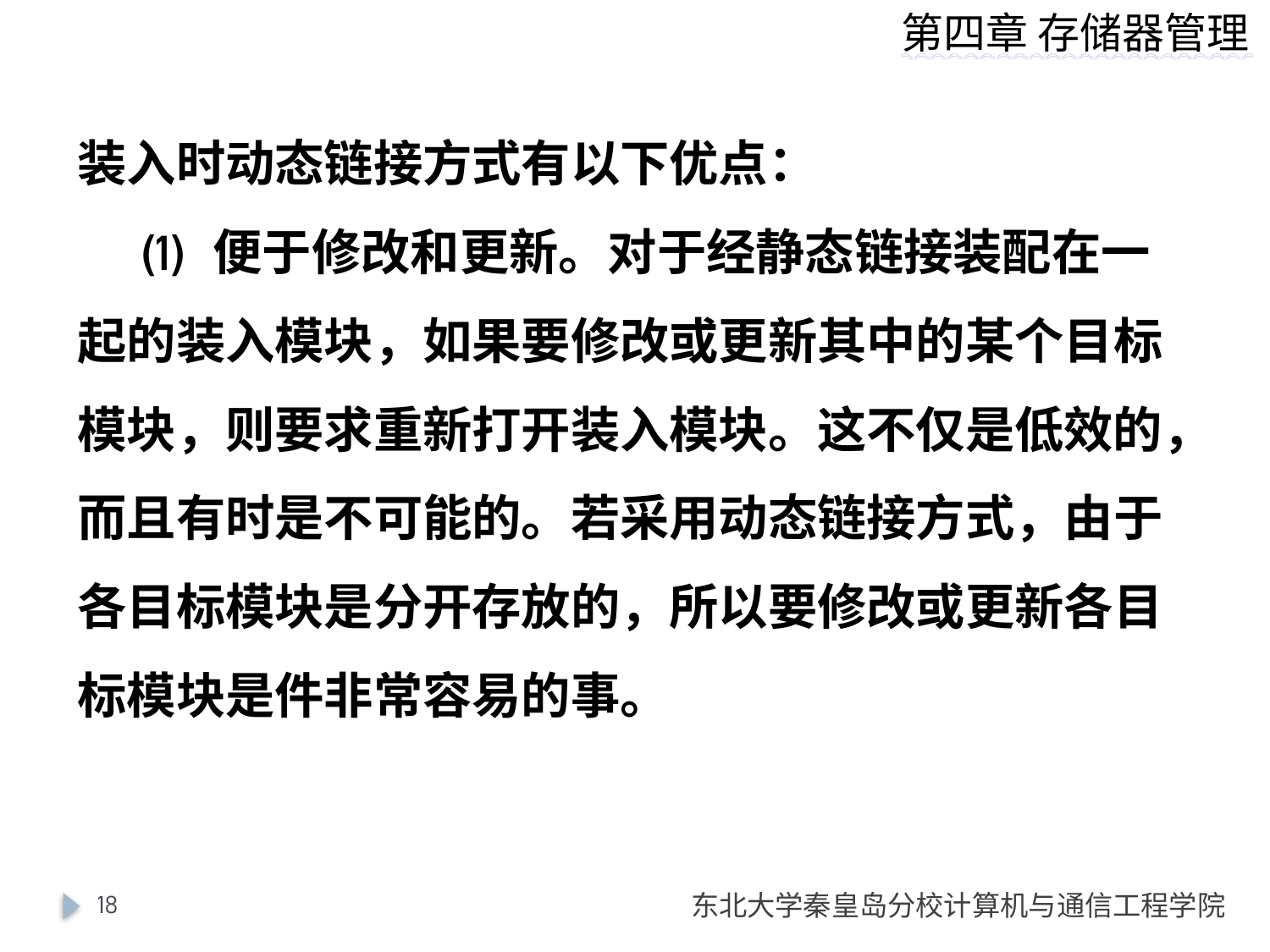

装入时动态链接方式有以下优点：
    (1) 便于修改和更新。对于经静态链接装配在一起的装入模块，如果要修改或更新其中的某个目标模块，则要求重新打开装入模块。这不仅是低效的，而且有时是不可能的。若采用动态链接方式，由于各目标模块是分开存放的，所以要修改或更新各目标模块是件非常容易的事。
18